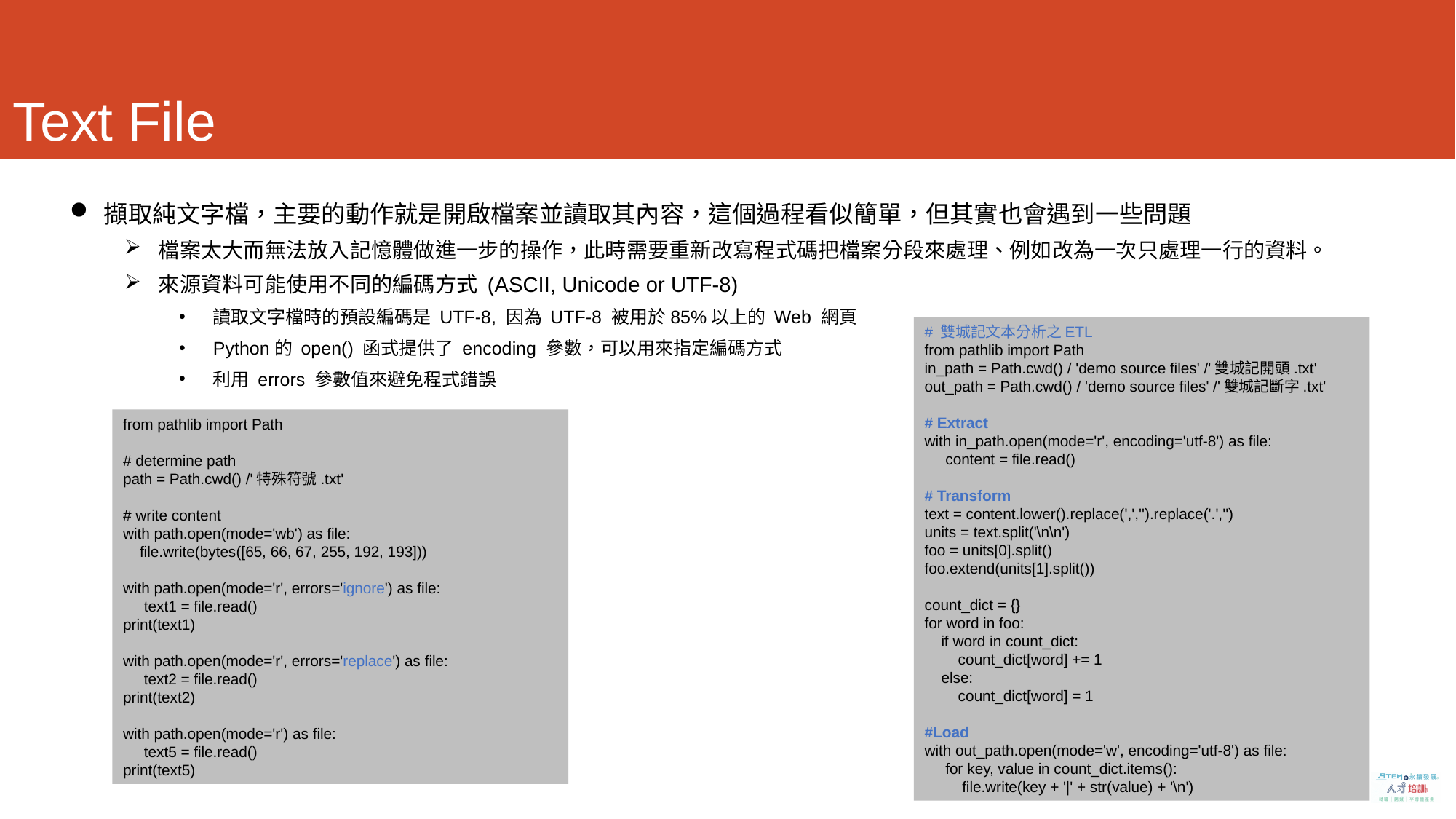

# Text File
擷取純文字檔，主要的動作就是開啟檔案並讀取其內容，這個過程看似簡單，但其實也會遇到一些問題
檔案太大而無法放入記憶體做進一步的操作，此時需要重新改寫程式碼把檔案分段來處理、例如改為一次只處理一行的資料。
來源資料可能使用不同的編碼方式 (ASCII, Unicode or UTF-8)
讀取文字檔時的預設編碼是 UTF-8, 因為 UTF-8 被用於85%以上的 Web 網頁
Python的 open() 函式提供了 encoding 參數，可以用來指定編碼方式
利用 errors 參數值來避免程式錯誤
# 雙城記文本分析之ETL
from pathlib import Path
in_path = Path.cwd() / 'demo source files' /'雙城記開頭.txt'
out_path = Path.cwd() / 'demo source files' /'雙城記斷字.txt'

# Extract
with in_path.open(mode='r', encoding='utf-8') as file:
     content = file.read()

# Transform
text = content.lower().replace(',','').replace('.','')
units = text.split('\n\n')
foo = units[0].split()
foo.extend(units[1].split())

count_dict = {}
for word in foo:
    if word in count_dict:
        count_dict[word] += 1
    else:
        count_dict[word] = 1

#Load
with out_path.open(mode='w', encoding='utf-8') as file:
     for key, value in count_dict.items():
         file.write(key + '|' + str(value) + '\n')
from pathlib import Path

# determine path
path = Path.cwd() /'特殊符號.txt'

# write content
with path.open(mode='wb') as file:
    file.write(bytes([65, 66, 67, 255, 192, 193]))

with path.open(mode='r', errors='ignore') as file:
     text1 = file.read()
print(text1)

with path.open(mode='r', errors='replace') as file:
     text2 = file.read()
print(text2)

with path.open(mode='r') as file:
     text5 = file.read()
print(text5)